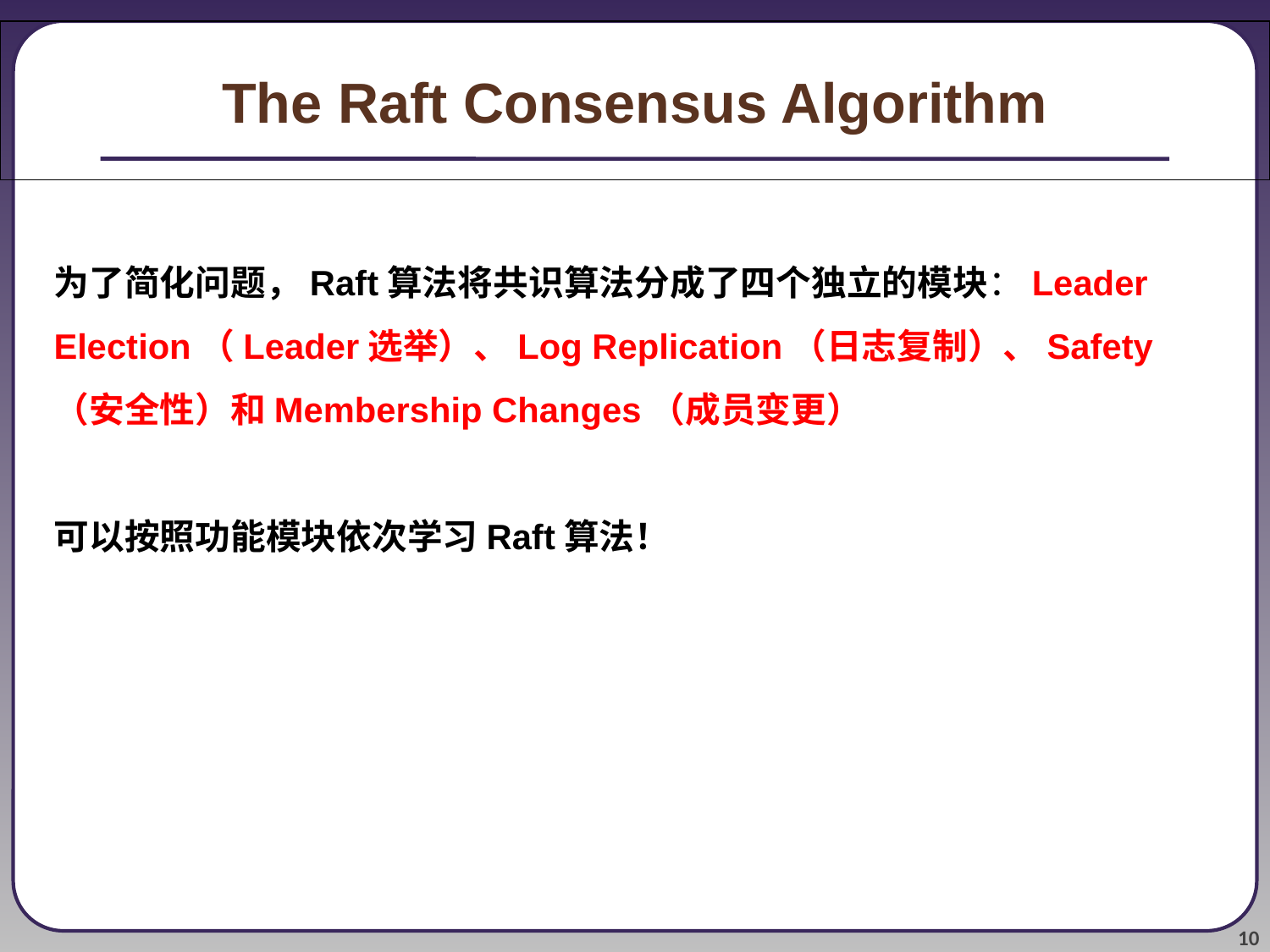

The Raft Consensus Algorithm

为了简化问题，Raft算法将共识算法分成了四个独立的模块：Leader Election（Leader选举）、Log Replication（日志复制）、Safety（安全性）和Membership Changes（成员变更）

可以按照功能模块依次学习Raft算法！